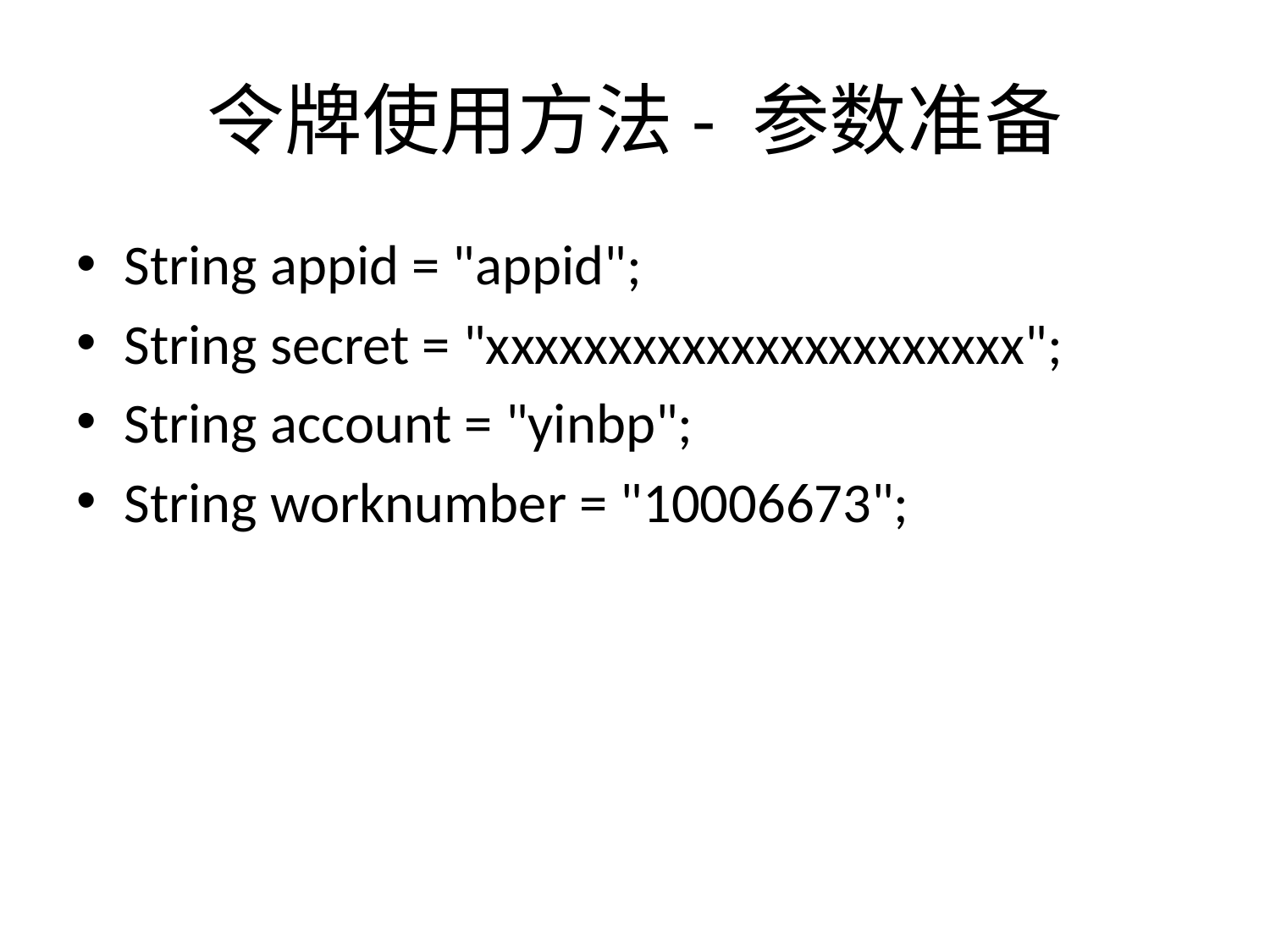

# 令牌使用方法- 参数准备
String appid = "appid";
String secret = "xxxxxxxxxxxxxxxxxxxxxx";
String account = "yinbp";
String worknumber = "10006673";